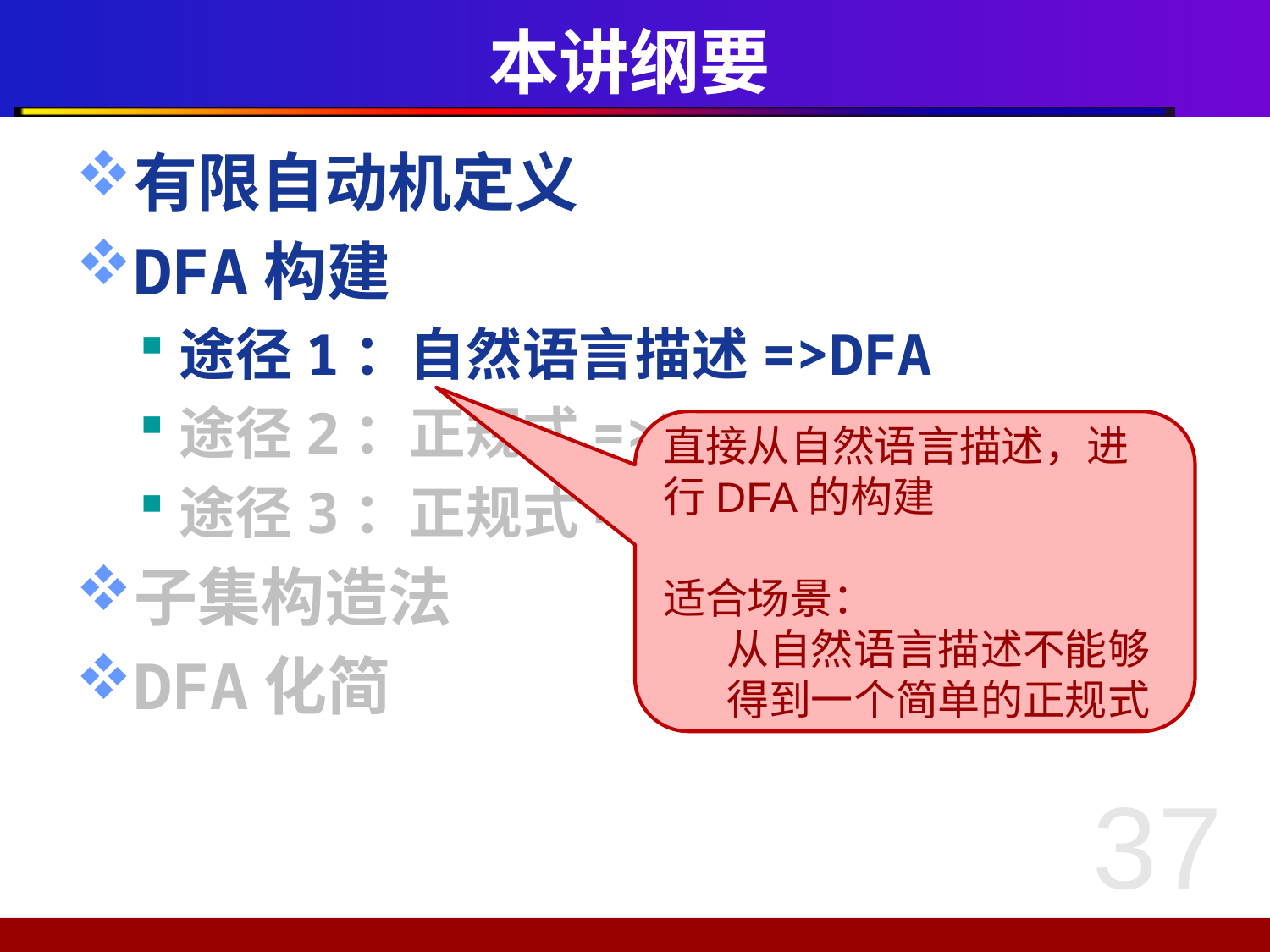

# 本讲纲要
有限自动机定义
DFA构建
途径1：自然语言描述=>DFA
途径2：正规式=>DFA
途径3：正规式=>NFA=>DFA
子集构造法
DFA化简

直接从自然语言描述，进行DFA的构建

适合场景：
从自然语言描述不能够得到一个简单的正规式
37